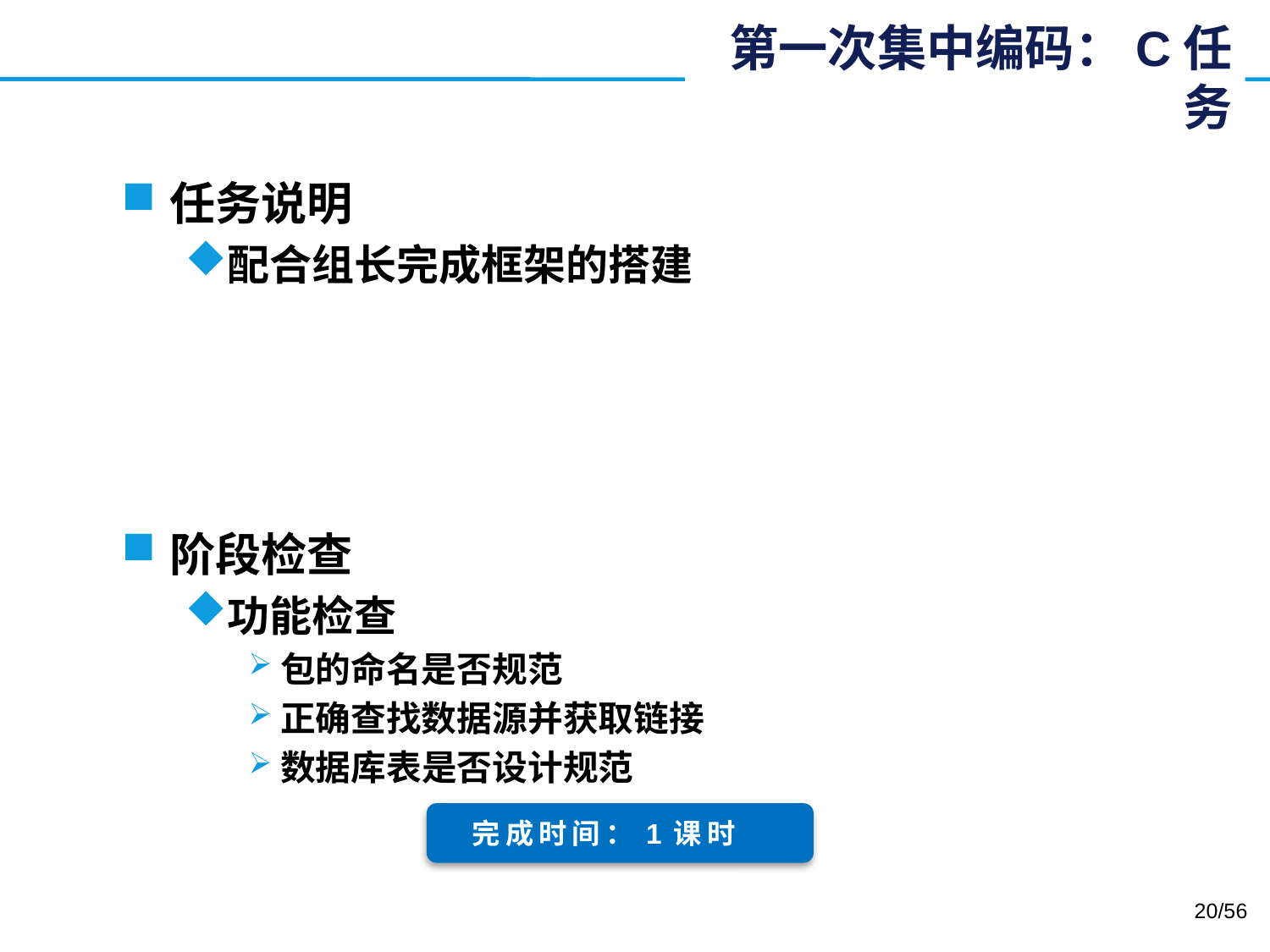

# 第一次集中编码：C任务
任务说明
配合组长完成框架的搭建

阶段检查
功能检查
包的命名是否规范
正确查找数据源并获取链接
数据库表是否设计规范

完成时间：1课时
20/56